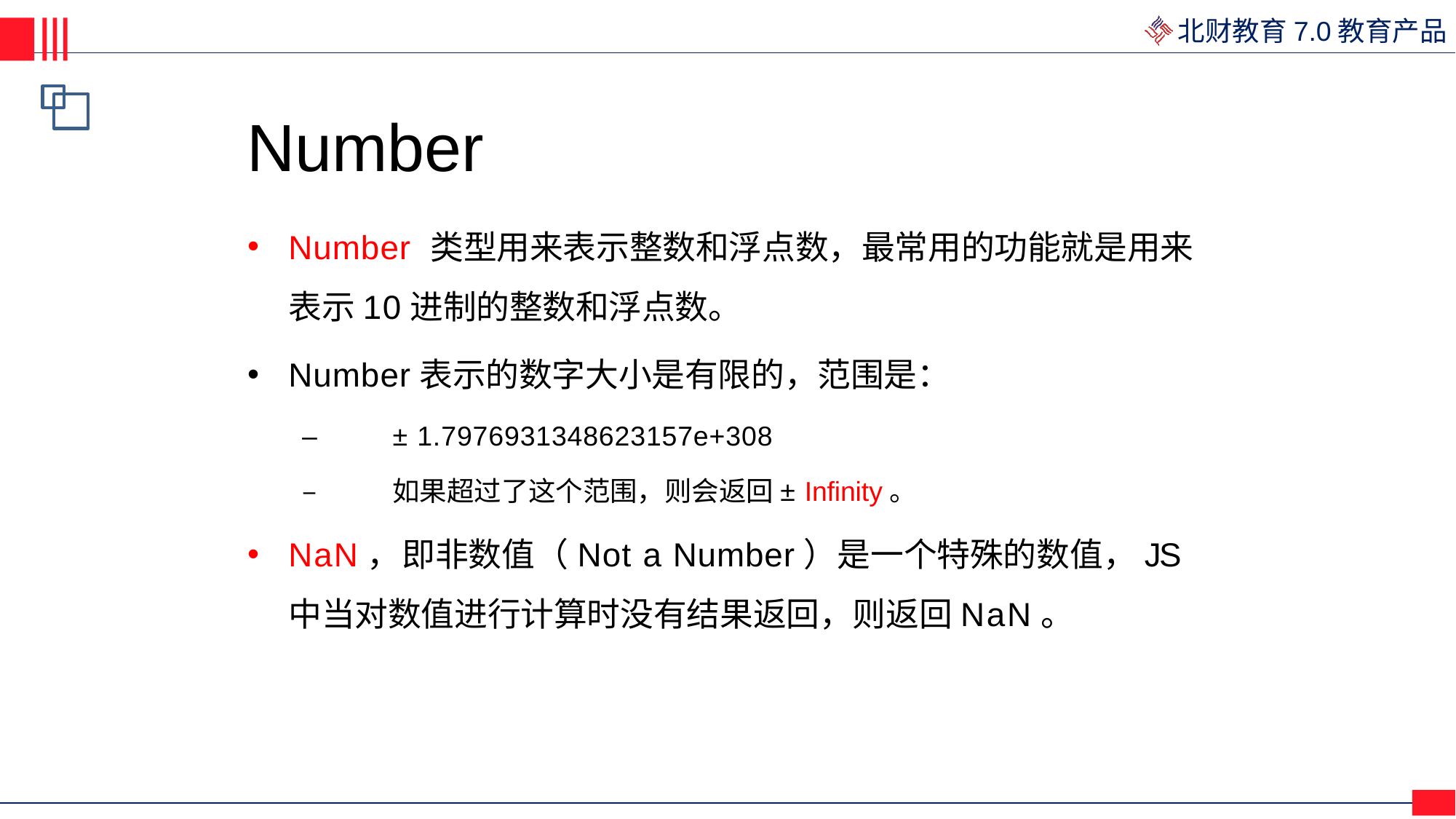

# Number
Number 类型用来表示整数和浮点数，最常用的功能就是用来表示10进制的整数和浮点数。
Number表示的数字大小是有限的，范围是：
–	± 1.7976931348623157e+308
–	如果超过了这个范围，则会返回± Infinity。
NaN，即非数值（Not a Number）是一个特殊的数值，JS中当对数值进行计算时没有结果返回，则返回NaN。